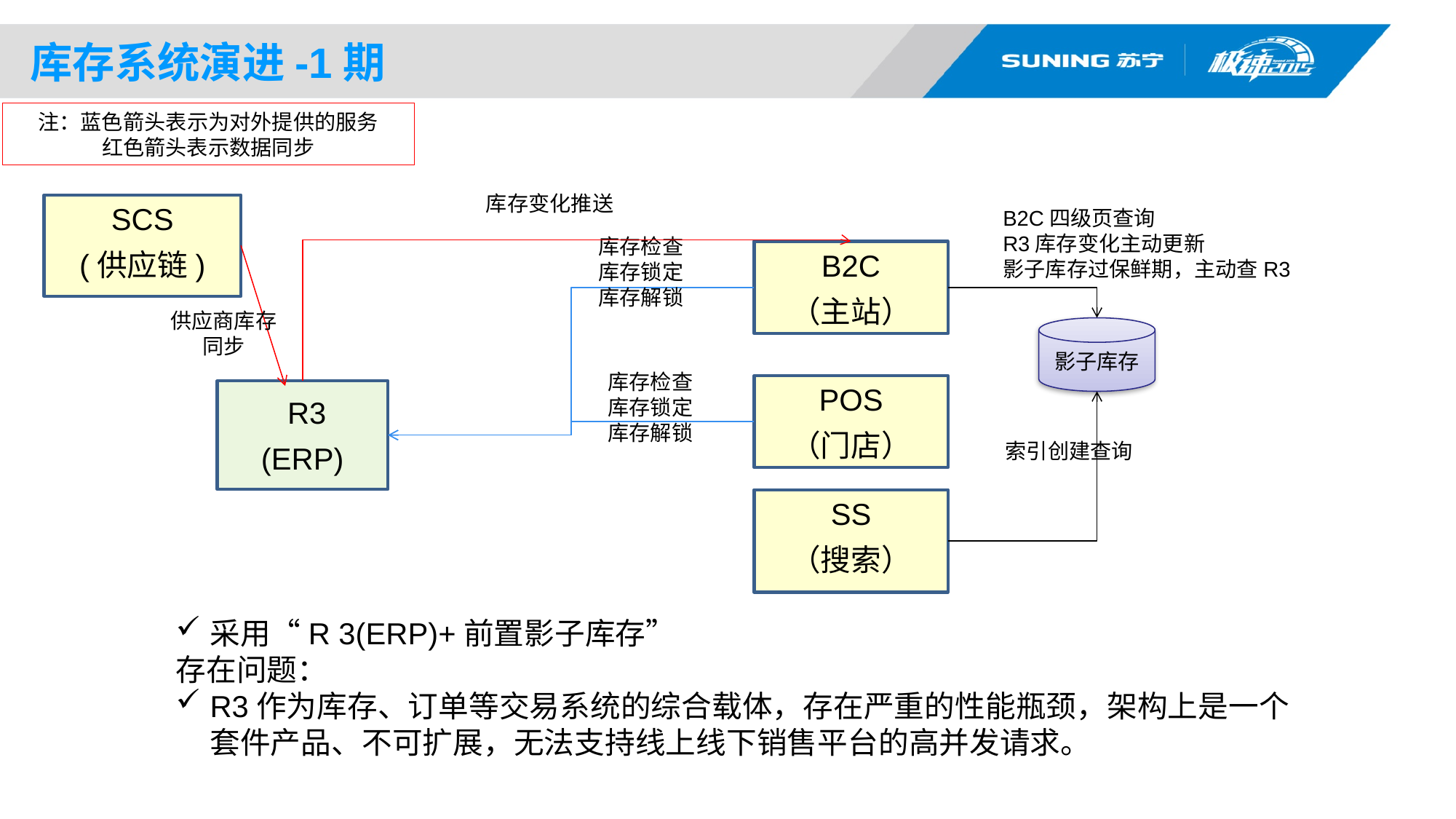

库存系统演进-1期
注：蓝色箭头表示为对外提供的服务
红色箭头表示数据同步

库存变化推送
SCS
(供应链)
B2C四级页查询
R3库存变化主动更新
影子库存过保鲜期，主动查R3
库存检查
库存锁定
库存解锁
B2C
（主站）
供应商库存同步
影子库存
库存检查
库存锁定
库存解锁
POS
（门店）

 R3
(ERP)

索引创建查询
SS
（搜索）
采用“R 3(ERP)+前置影子库存”
存在问题：
R3作为库存、订单等交易系统的综合载体，存在严重的性能瓶颈，架构上是一个套件产品、不可扩展，无法支持线上线下销售平台的高并发请求。